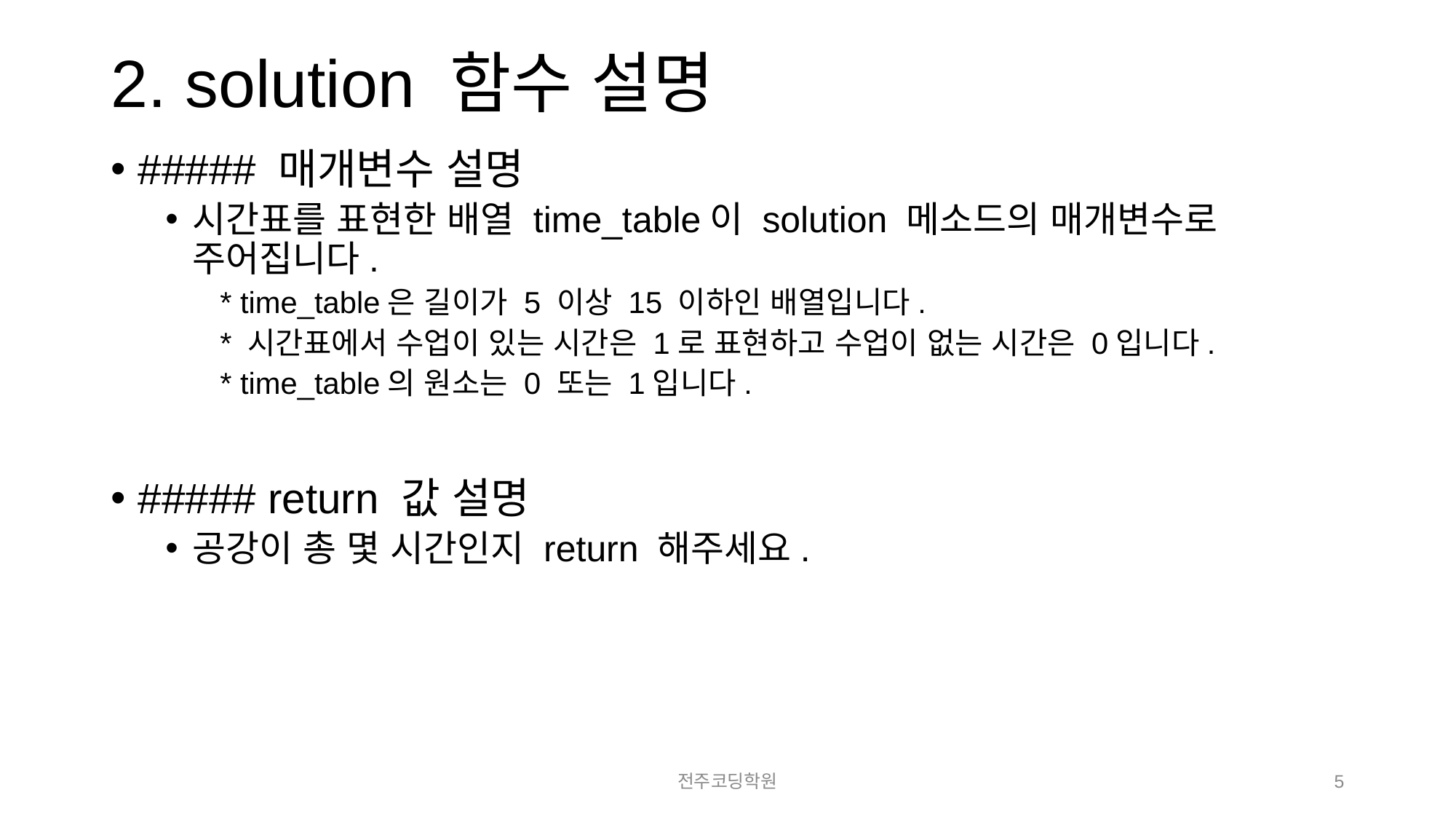

# 2. solution 함수 설명
##### 매개변수 설명
시간표를 표현한 배열 time_table이 solution 메소드의 매개변수로 주어집니다.
* time_table은 길이가 5 이상 15 이하인 배열입니다.
* 시간표에서 수업이 있는 시간은 1로 표현하고 수업이 없는 시간은 0입니다.
* time_table의 원소는 0 또는 1입니다.

##### return 값 설명
공강이 총 몇 시간인지 return 해주세요.
전주코딩학원
5